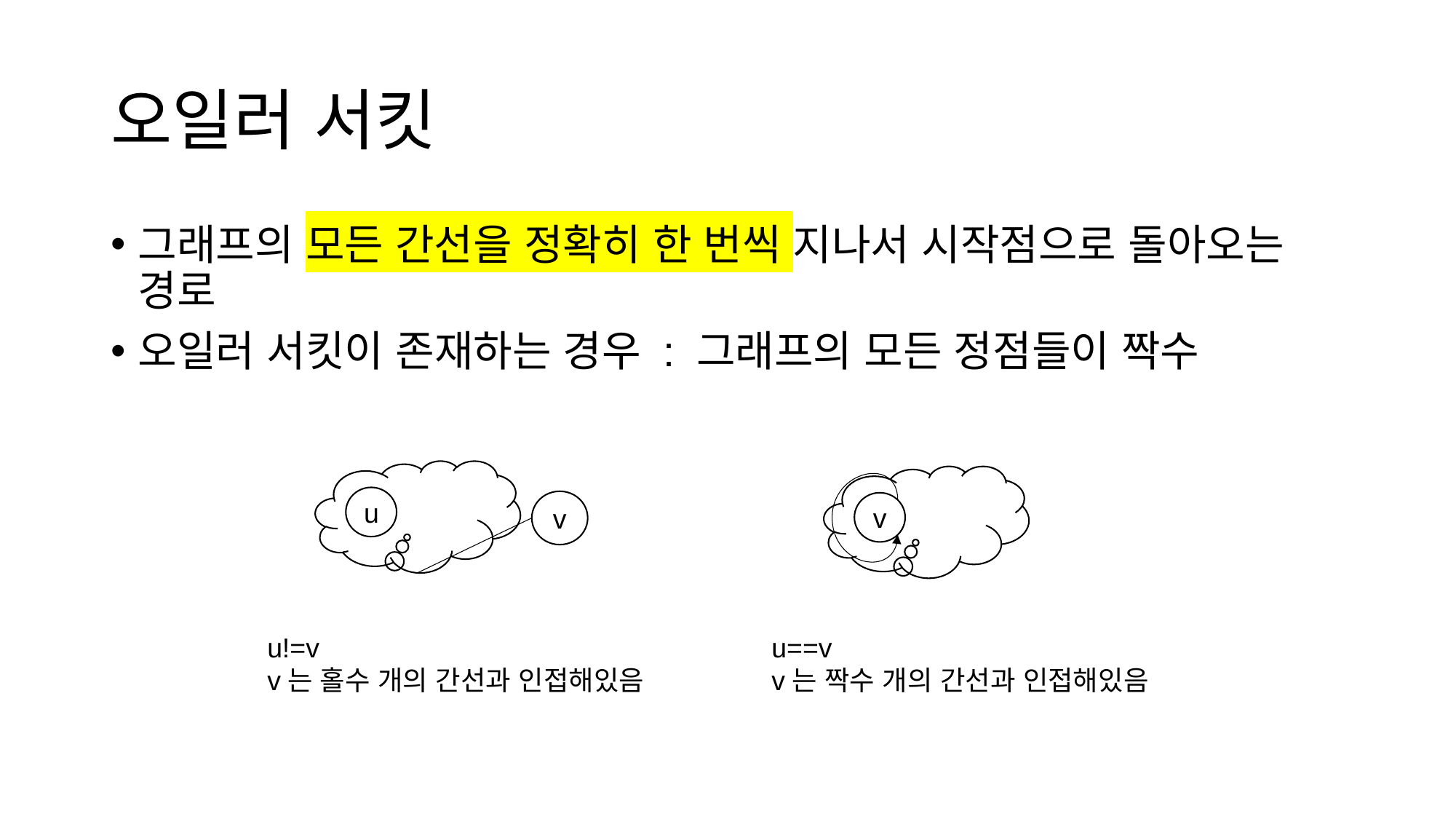

# 오일러 서킷
그래프의 모든 간선을 정확히 한 번씩 지나서 시작점으로 돌아오는 경로
오일러 서킷이 존재하는 경우 : 그래프의 모든 정점들이 짝수

u
v
v
u==v
v는 짝수 개의 간선과 인접해있음
u!=v
v는 홀수 개의 간선과 인접해있음